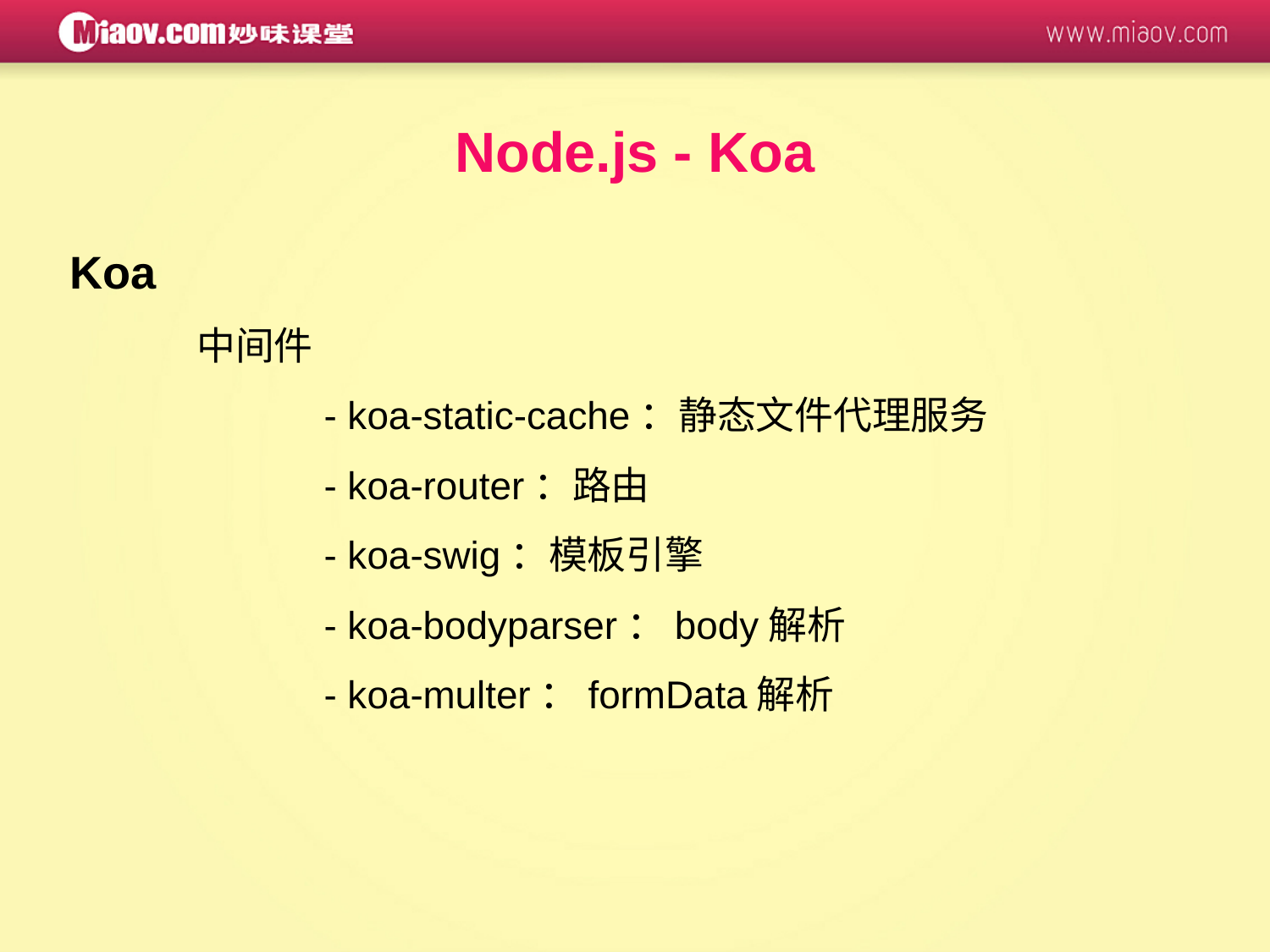

Node.js - Koa
Koa
	中间件
		- koa-static-cache：静态文件代理服务
		- koa-router：路由
		- koa-swig：模板引擎
		- koa-bodyparser：body解析
		- koa-multer：formData解析